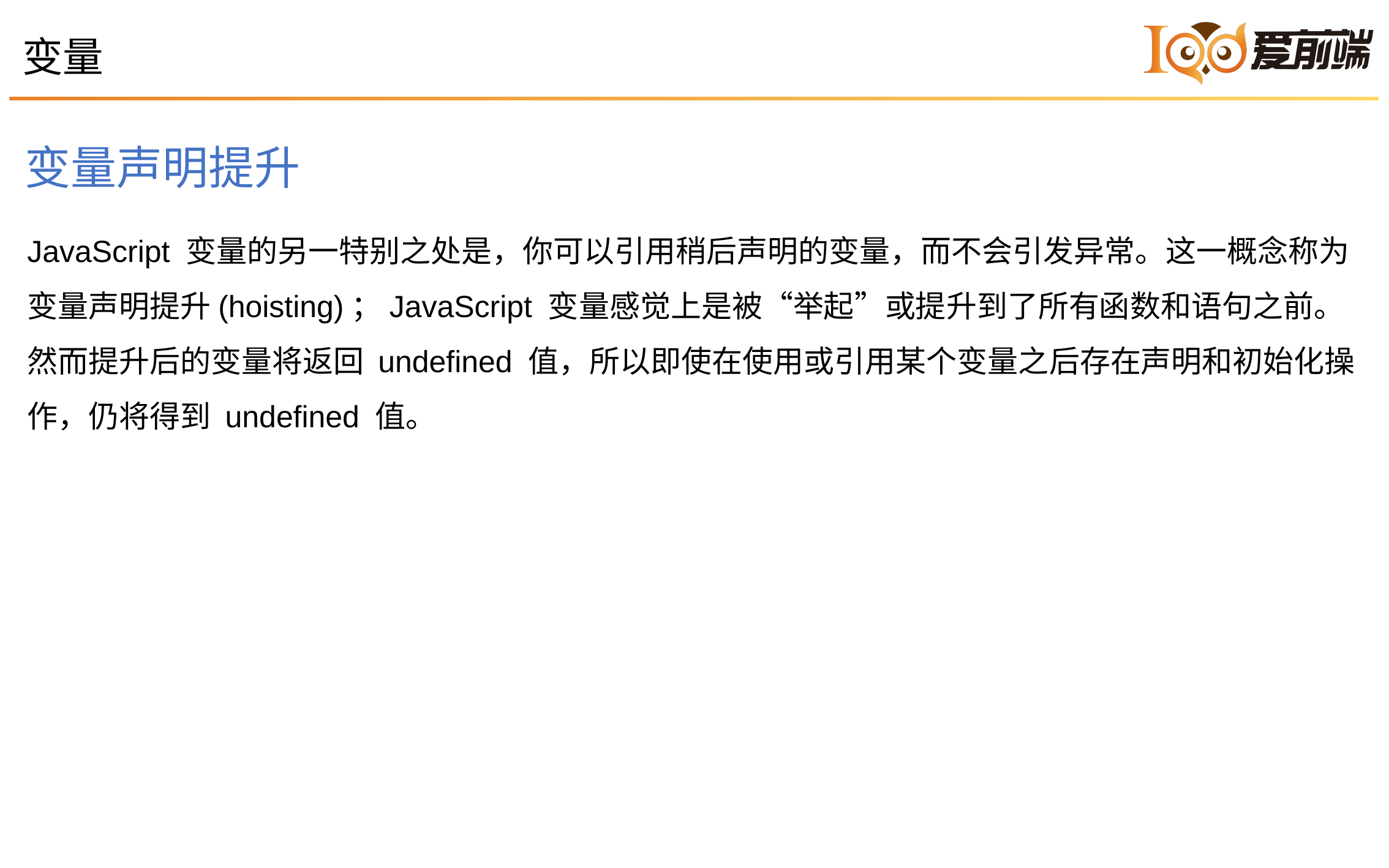

1
变量

变量声明提升
JavaScript 变量的另一特别之处是，你可以引用稍后声明的变量，而不会引发异常。这一概念称为变量声明提升(hoisting)；JavaScript 变量感觉上是被“举起”或提升到了所有函数和语句之前。然而提升后的变量将返回 undefined 值，所以即使在使用或引用某个变量之后存在声明和初始化操作，仍将得到 undefined 值。